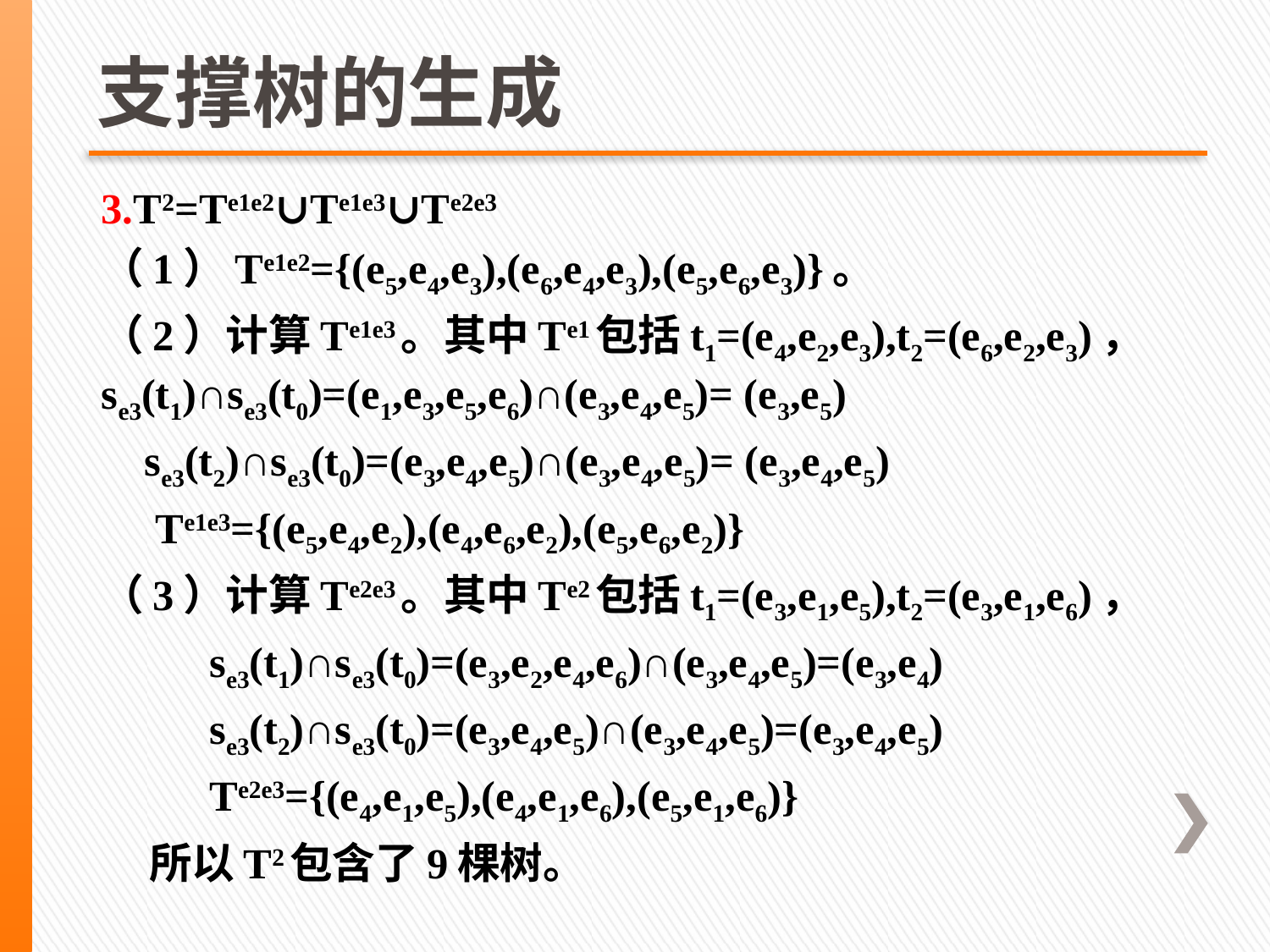

# 支撑树的生成
3.T2=Te1e2∪Te1e3∪Te2e3
（1）Te1e2={(e5,e4,e3),(e6,e4,e3),(e5,e6,e3)}。
（2）计算Te1e3。其中Te1包括t1=(e4,e2,e3),t2=(e6,e2,e3)，   se3(t1)∩se3(t0)=(e1,e3,e5,e6)∩(e3,e4,e5)= (e3,e5)
    se3(t2)∩se3(t0)=(e3,e4,e5)∩(e3,e4,e5)= (e3,e4,e5)
     Te1e3={(e5,e4,e2),(e4,e6,e2),(e5,e6,e2)}
（3）计算Te2e3。其中Te2包括t1=(e3,e1,e5),t2=(e3,e1,e6)，
          se3(t1)∩se3(t0)=(e3,e2,e4,e6)∩(e3,e4,e5)=(e3,e4)
          se3(t2)∩se3(t0)=(e3,e4,e5)∩(e3,e4,e5)=(e3,e4,e5)
          Te2e3={(e4,e1,e5),(e4,e1,e6),(e5,e1,e6)}
    所以T2包含了9棵树。